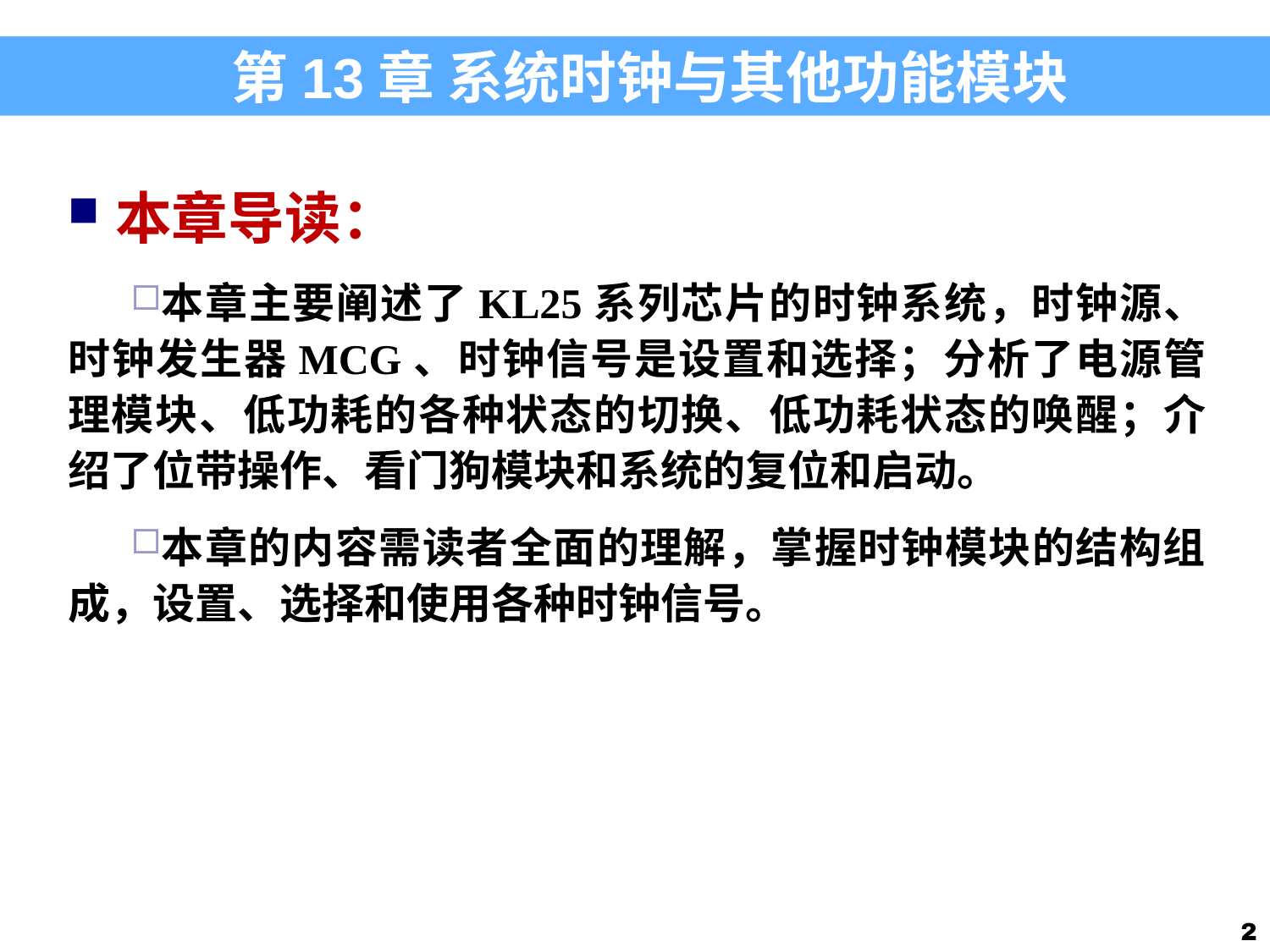

第13章 系统时钟与其他功能模块
本章导读：
本章主要阐述了KL25系列芯片的时钟系统，时钟源、时钟发生器MCG、时钟信号是设置和选择；分析了电源管理模块、低功耗的各种状态的切换、低功耗状态的唤醒；介绍了位带操作、看门狗模块和系统的复位和启动。
本章的内容需读者全面的理解，掌握时钟模块的结构组成，设置、选择和使用各种时钟信号。
2